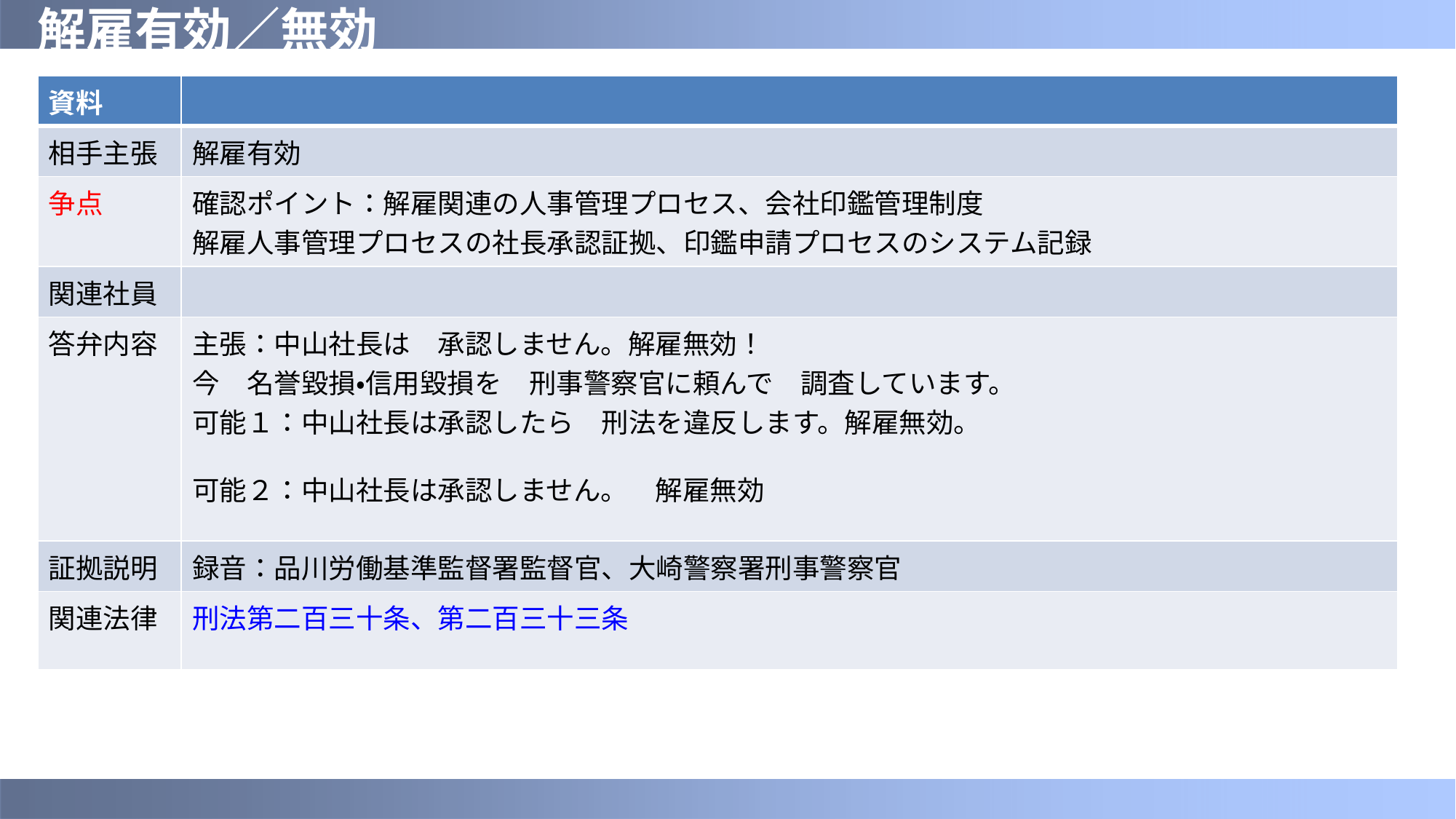

# 解雇有効／無効
| 資料 |  |
| --- | --- |
| 相手主張 | 解雇有効 |
| 争点 | 確認ポイント：解雇関連の人事管理プロセス、会社印鑑管理制度 解雇人事管理プロセスの社長承認証拠、印鑑申請プロセスのシステム記録 |
| 関連社員 |  |
| 答弁内容 | 主張：中山社長は　承認しません。解雇無効！ 今　名誉毀損・信用毀損を　刑事警察官に頼んで　調査しています。 可能１：中山社長は承認したら　刑法を違反します。解雇無効。 可能２：中山社長は承認しません。　解雇無効 |
| 証拠説明 | 録音：品川労働基準監督署監督官、大崎警察署刑事警察官 |
| 関連法律 | 刑法第二百三十条、第二百三十三条 |